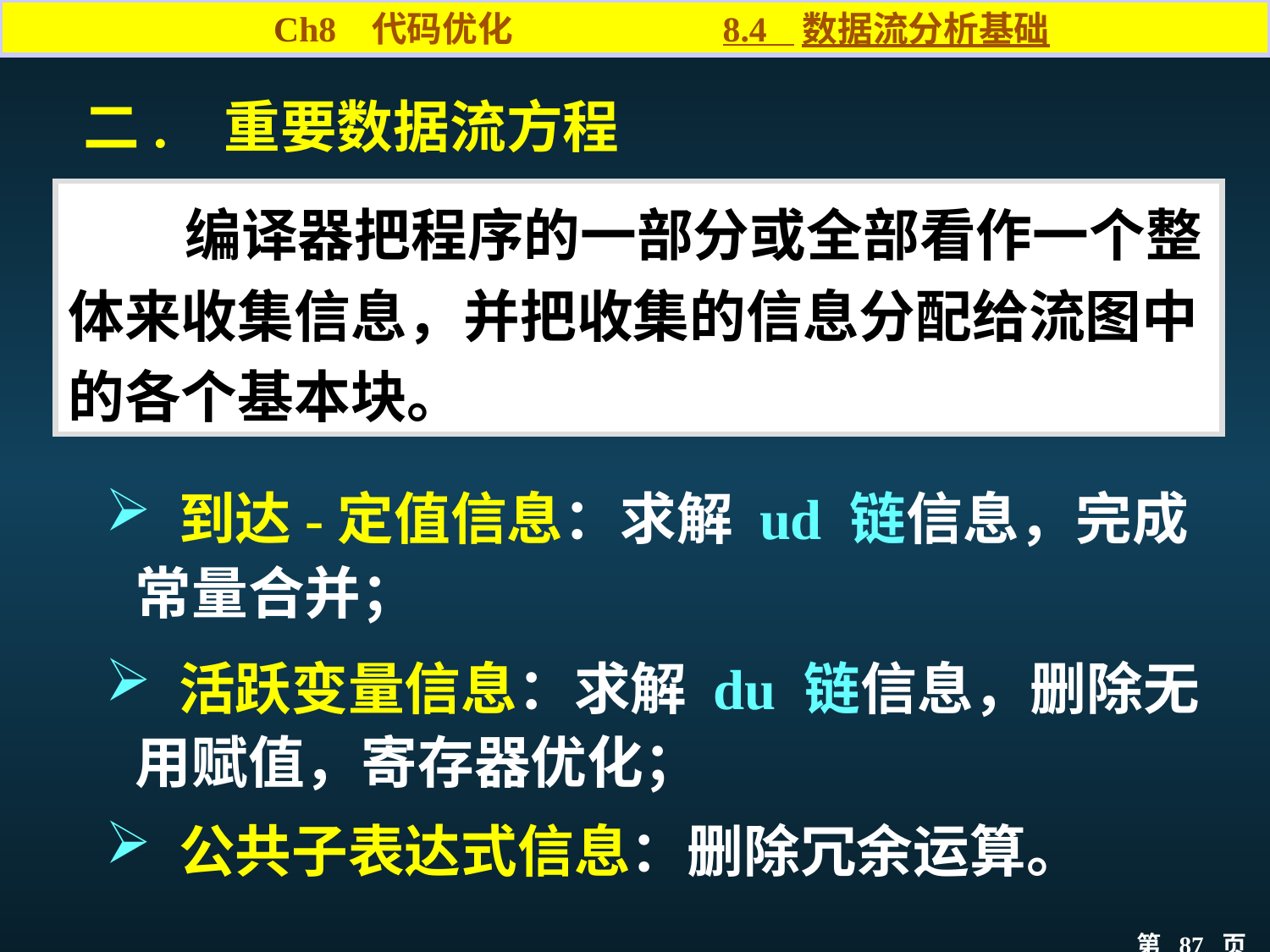

Ch8   代码优化                         8.4   数据流分析基础
  二.   重要数据流方程
        编译器把程序的一部分或全部看作一个整体来收集信息，并把收集的信息分配给流图中的各个基本块。
 到达-定值信息：求解 ud 链信息，完成常量合并；
 活跃变量信息：求解 du 链信息，删除无用赋值，寄存器优化；
 公共子表达式信息：删除冗余运算。